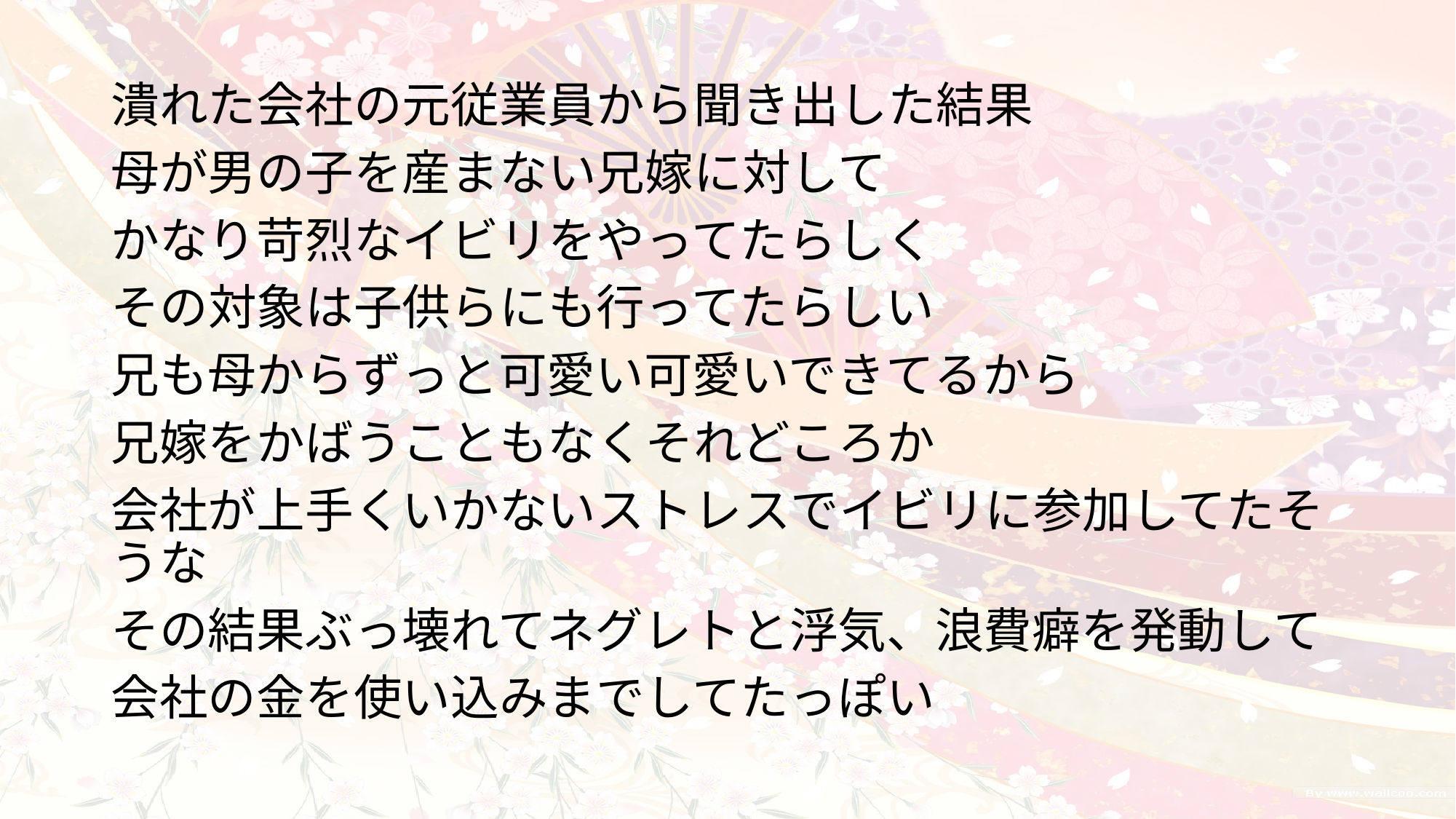

潰れた会社の元従業員から聞き出した結果
母が男の子を産まない兄嫁に対して
かなり苛烈なイビリをやってたらしく
その対象は子供らにも行ってたらしい
兄も母からずっと可愛い可愛いできてるから
兄嫁をかばうこともなくそれどころか
会社が上手くいかないストレスでイビリに参加してたそうな
その結果ぶっ壊れてネグレトと浮気、浪費癖を発動して
会社の金を使い込みまでしてたっぽい